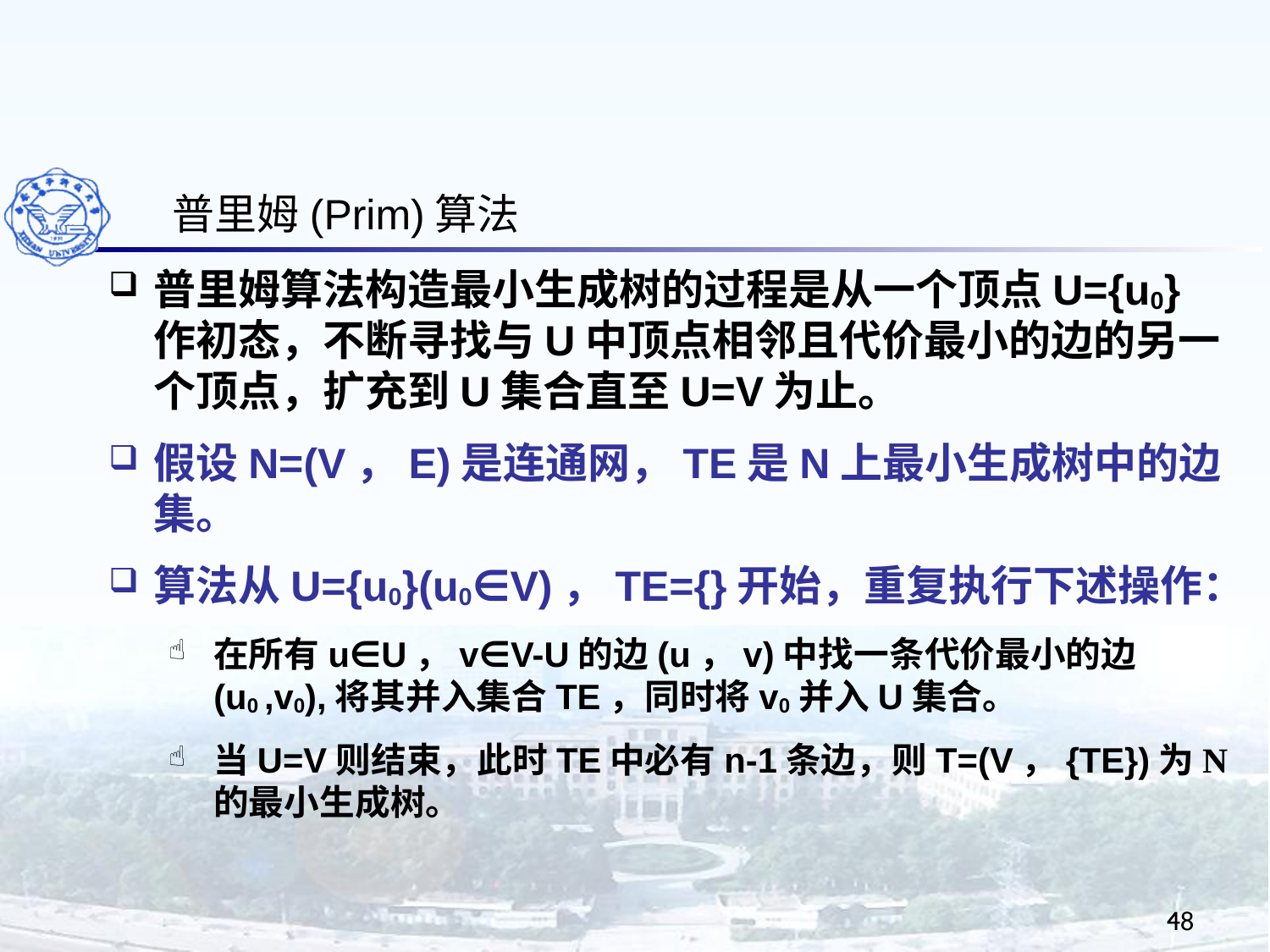

普里姆(Prim)算法
普里姆算法构造最小生成树的过程是从一个顶点U={u0}作初态，不断寻找与U中顶点相邻且代价最小的边的另一个顶点，扩充到U集合直至U=V为止。
假设N=(V，E)是连通网，TE是N上最小生成树中的边集。
算法从U={u0}(u0∈V)，TE={}开始，重复执行下述操作：
在所有u∈U，v∈V-U的边(u，v)中找一条代价最小的边(u0 ,v0),将其并入集合TE，同时将v0并入U集合。
当U=V则结束，此时TE中必有n-1条边，则T=(V，{TE})为N的最小生成树。
48